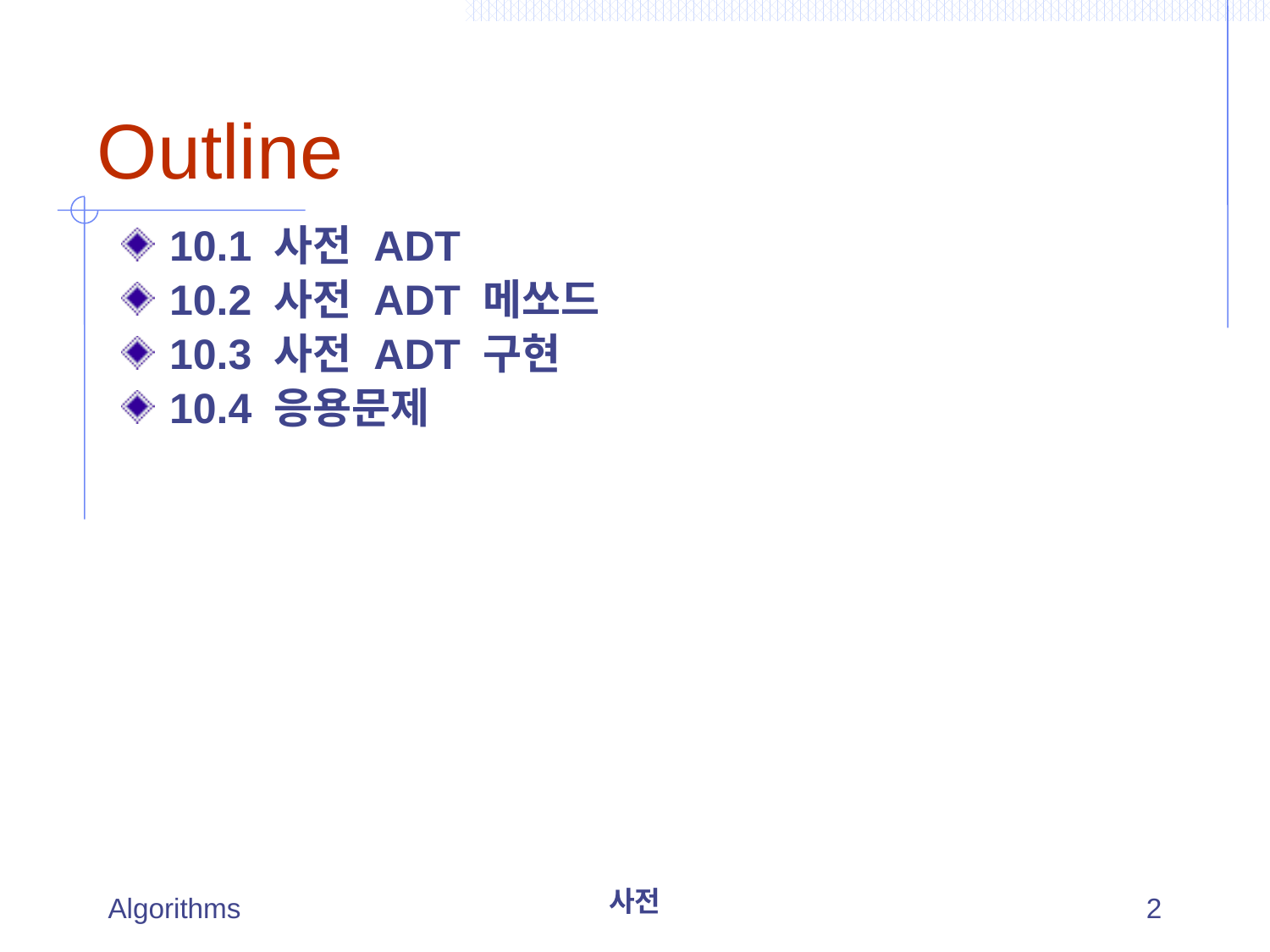

# Outline
10.1 사전 ADT
10.2 사전 ADT 메쏘드
10.3 사전 ADT 구현
10.4 응용문제
Algorithms
사전
2